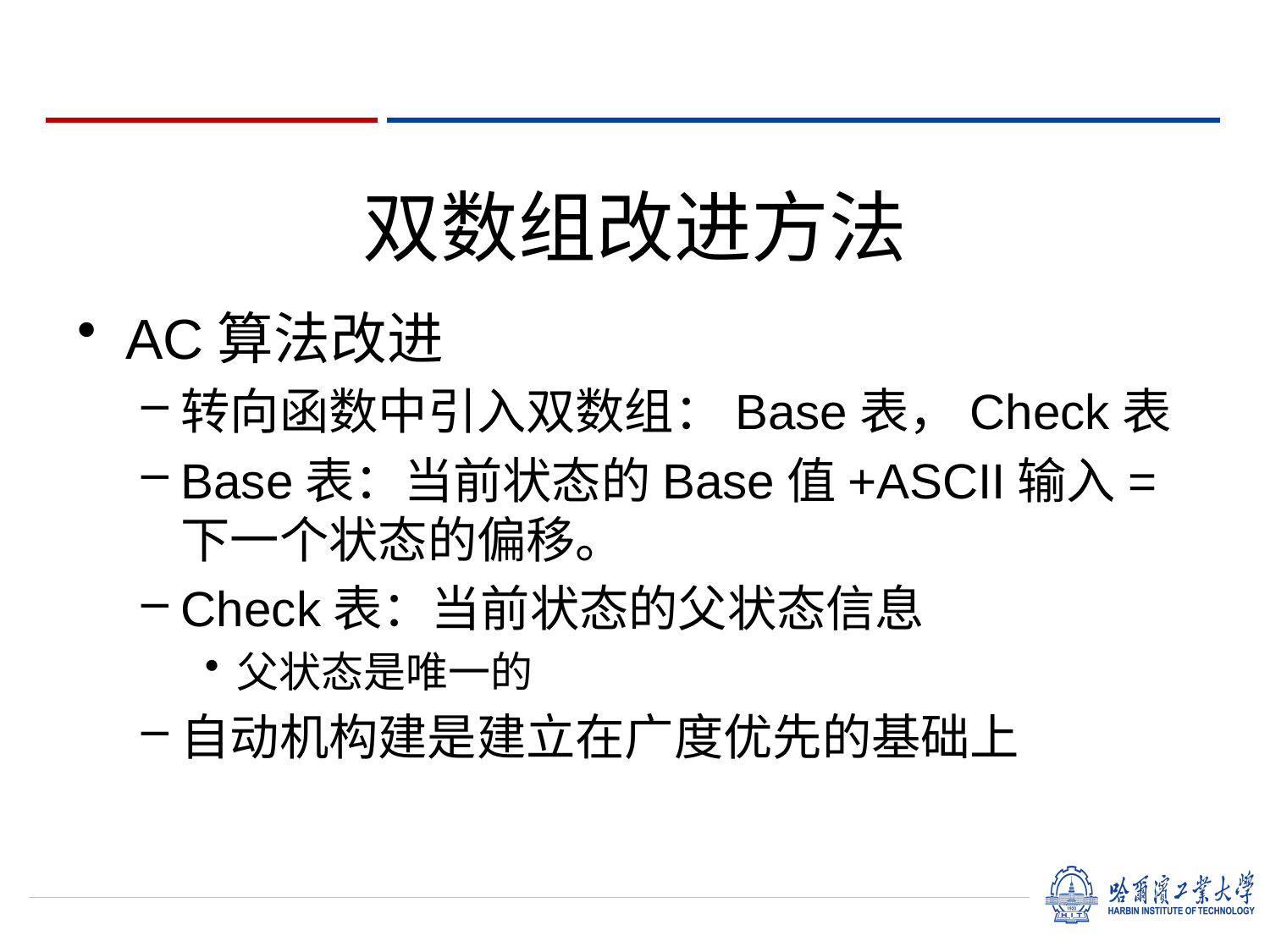

双数组改进方法
AC算法改进
转向函数中引入双数组：Base表，Check表
Base表：当前状态的Base值+ASCII输入=下一个状态的偏移。
Check表：当前状态的父状态信息
父状态是唯一的
自动机构建是建立在广度优先的基础上